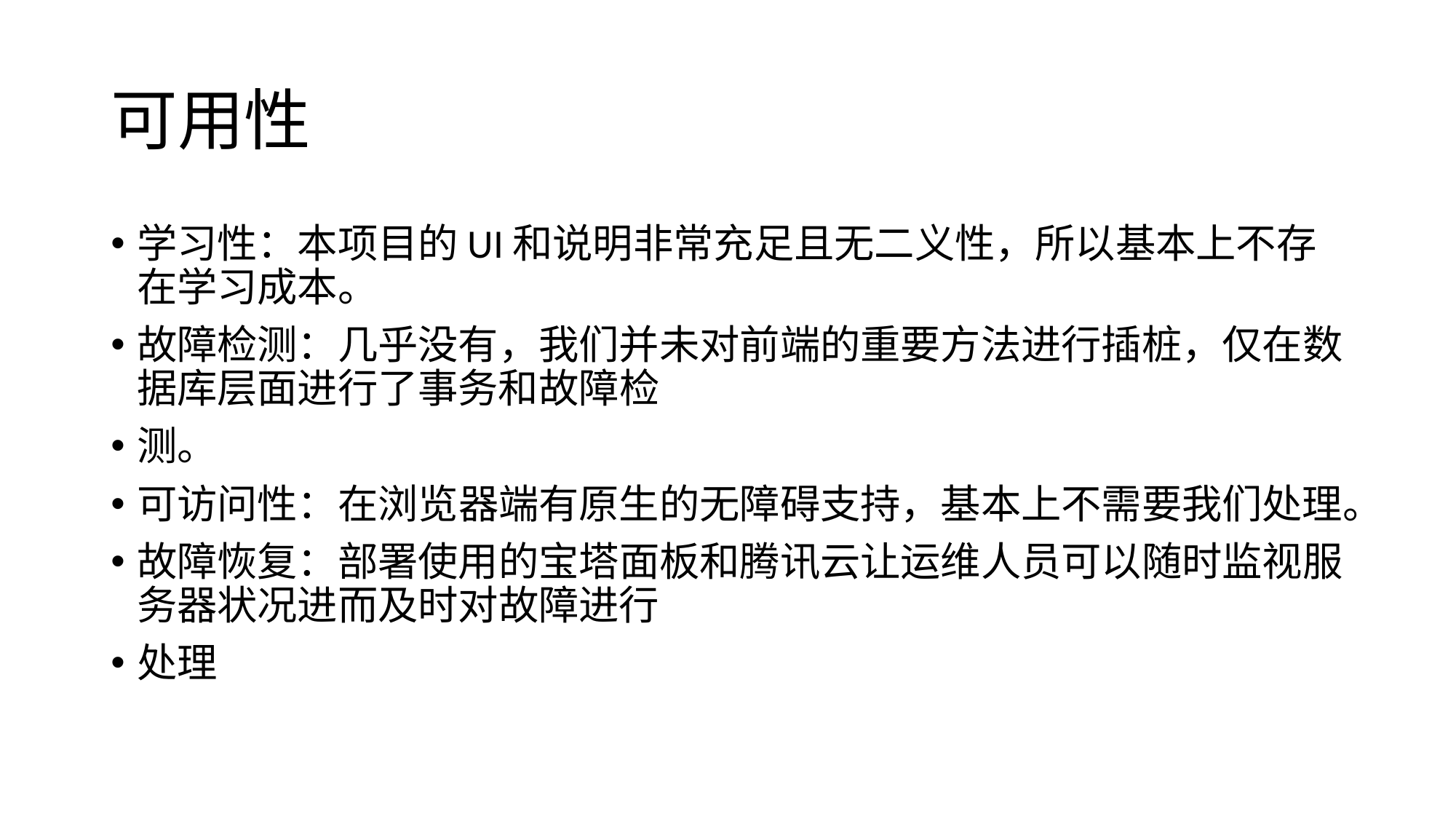

# 可用性
学习性：本项目的UI和说明非常充足且无二义性，所以基本上不存在学习成本。
故障检测：几乎没有，我们并未对前端的重要方法进行插桩，仅在数据库层面进行了事务和故障检
测。
可访问性：在浏览器端有原生的无障碍支持，基本上不需要我们处理。
故障恢复：部署使用的宝塔面板和腾讯云让运维人员可以随时监视服务器状况进而及时对故障进行
处理